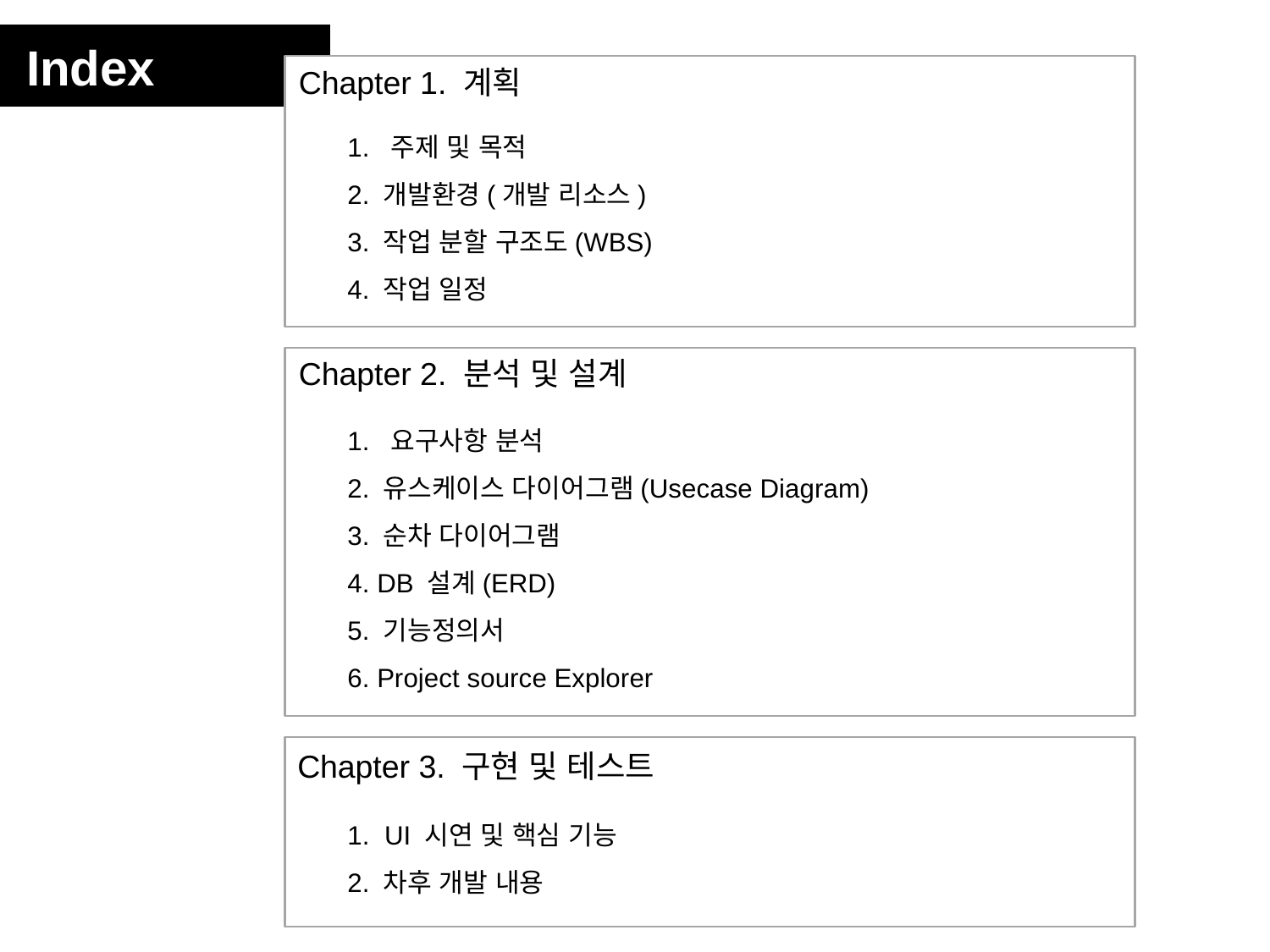

Index
Chapter 1. 계획

1.  주제 및 목적
2. 개발환경(개발 리소스)
3. 작업 분할 구조도(WBS)
4. 작업 일정

Chapter 2. 분석 및 설계

1.  요구사항 분석
2. 유스케이스 다이어그램(Usecase Diagram)
3. 순차 다이어그램
4. DB 설계(ERD)
5. 기능정의서
6. Project source Explorer

Chapter 3. 구현 및 테스트
1.  UI 시연 및 핵심 기능
2. 차후 개발 내용